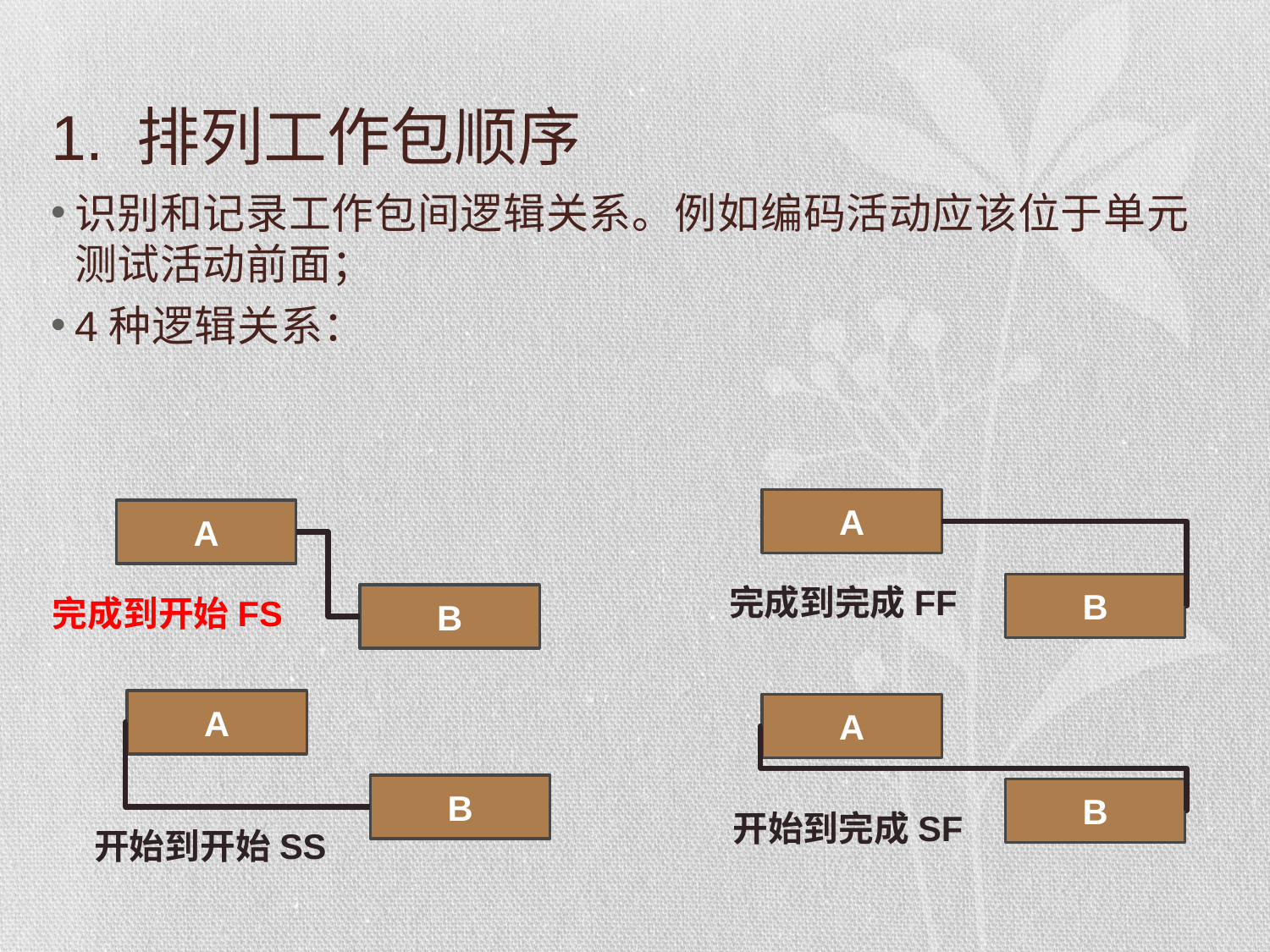

# 1. 排列工作包顺序
识别和记录工作包间逻辑关系。例如编码活动应该位于单元测试活动前面；
4种逻辑关系：

A
完成到完成FF
B
A
完成到开始FS
B
A
B
开始到开始SS
A
B
开始到完成SF